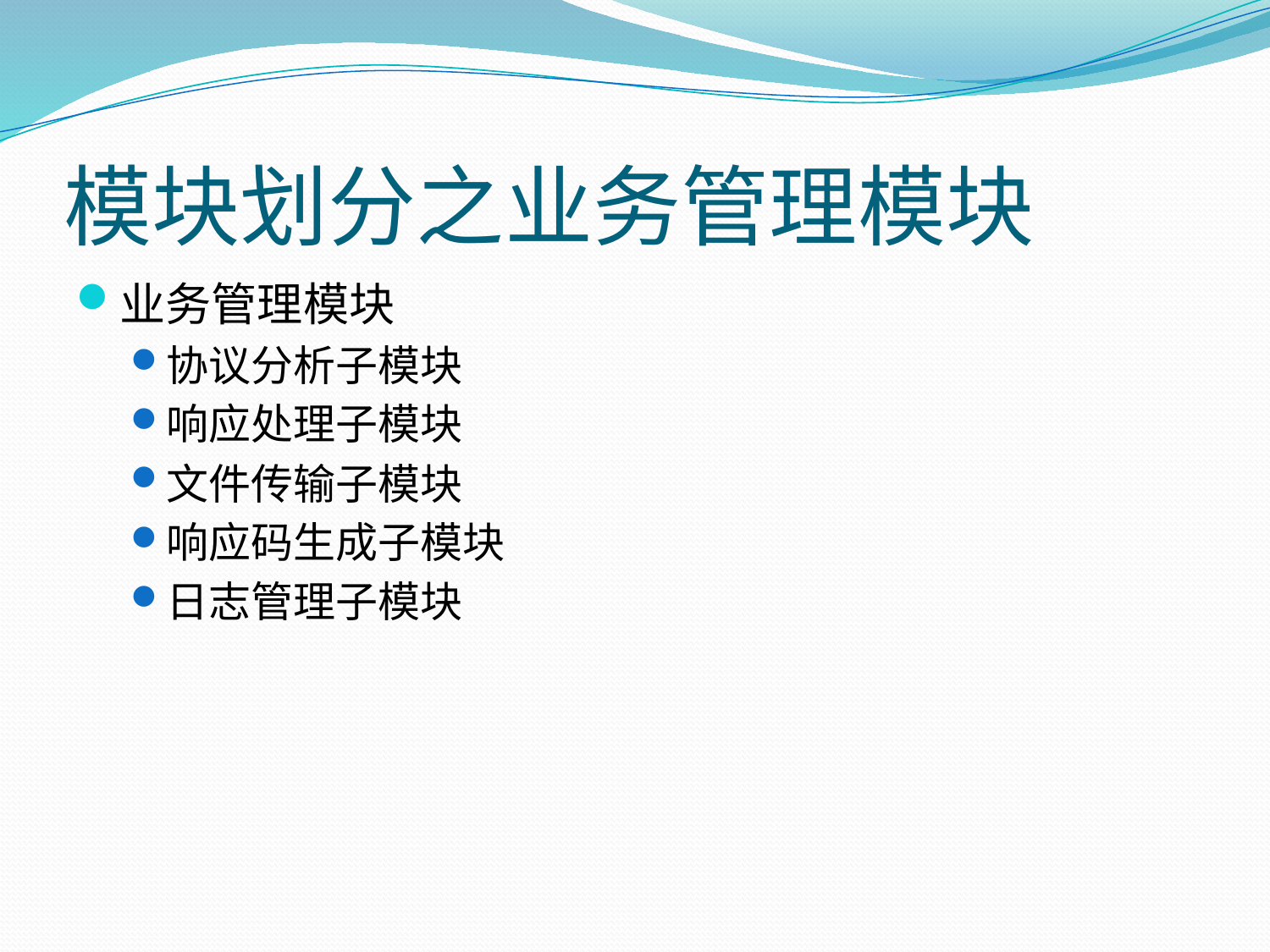

# 模块划分之业务管理模块
业务管理模块
协议分析子模块
响应处理子模块
文件传输子模块
响应码生成子模块
日志管理子模块